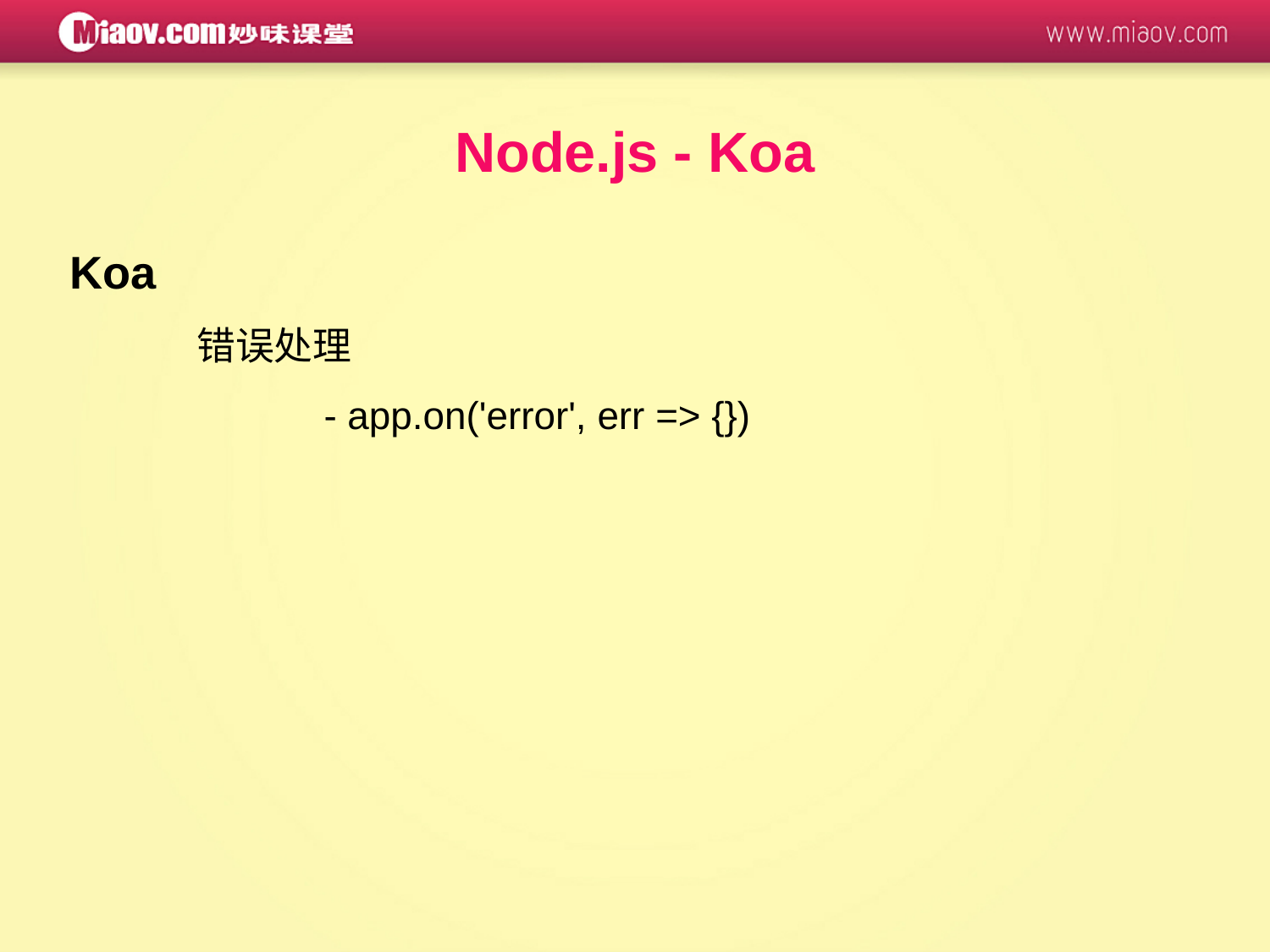

Node.js - Koa
Koa
	错误处理
		- app.on('error', err => {})